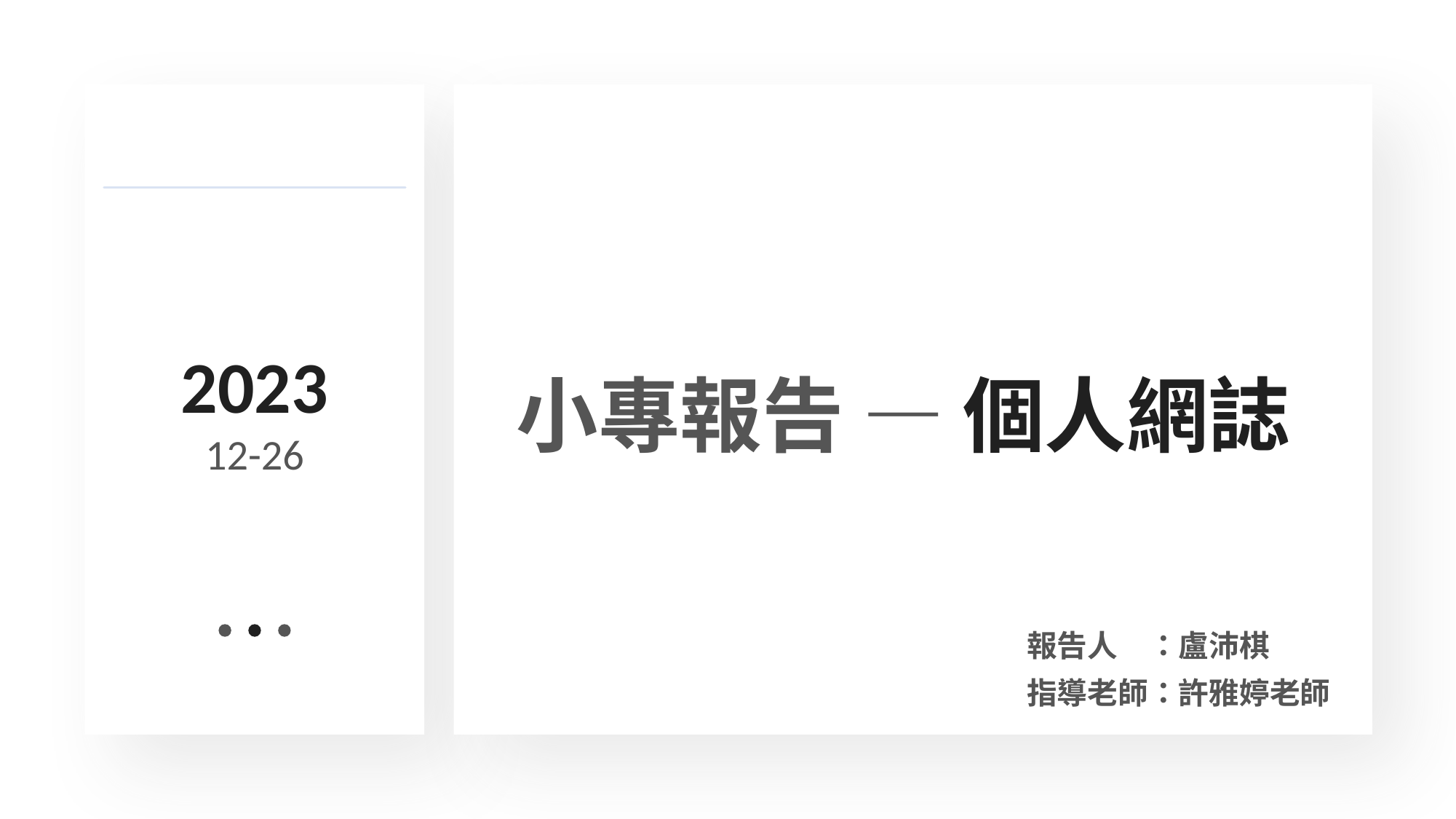

小專報告 — 個人網誌
2023
12-26
報告人　：盧沛棋
指導老師：許雅婷老師